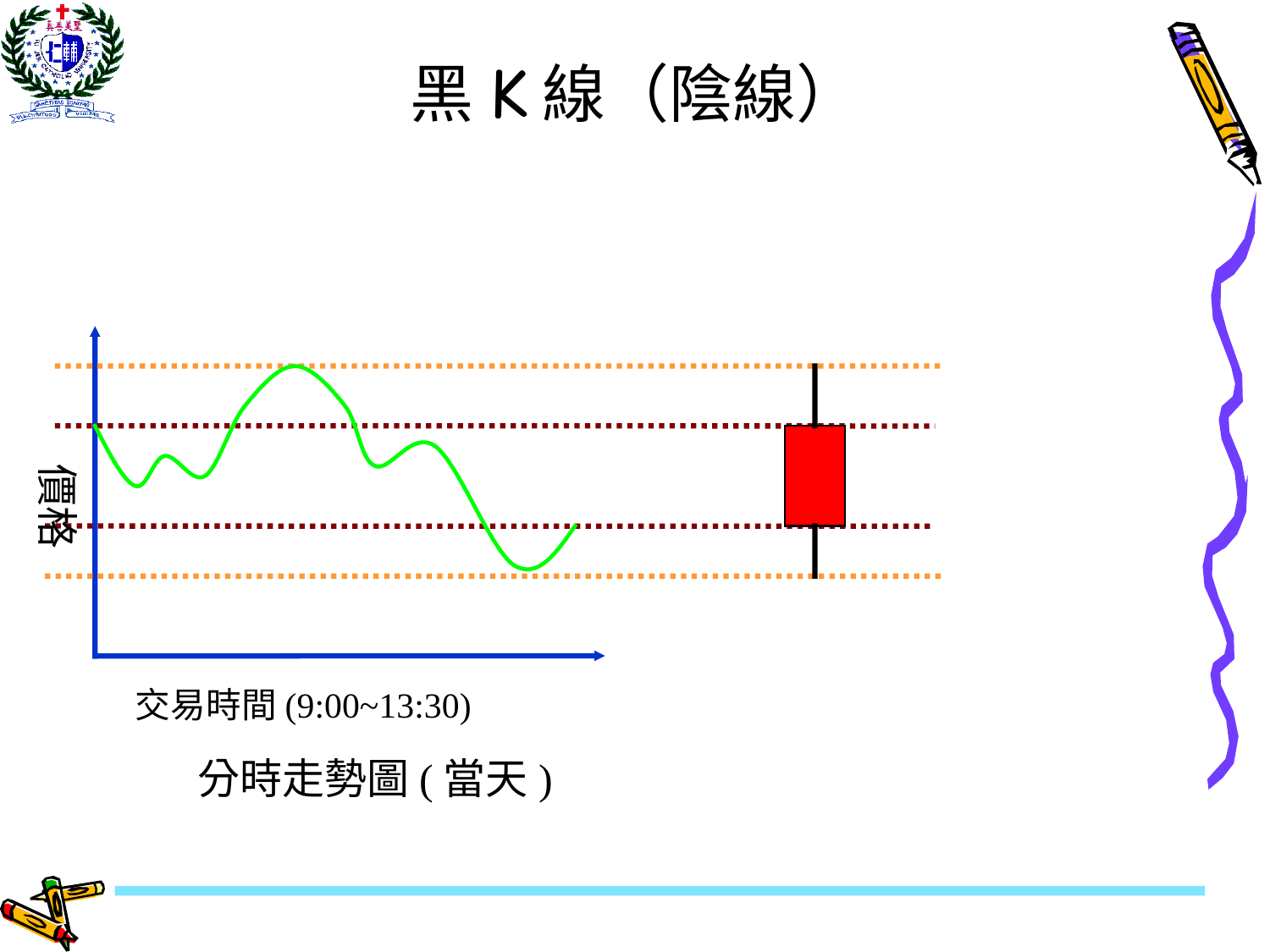

# 黑K線（陰線）

盤中最高點

開盤點

價格
收盤點

盤中最低點

交易時間(9:00~13:30)
分時走勢圖(當天)